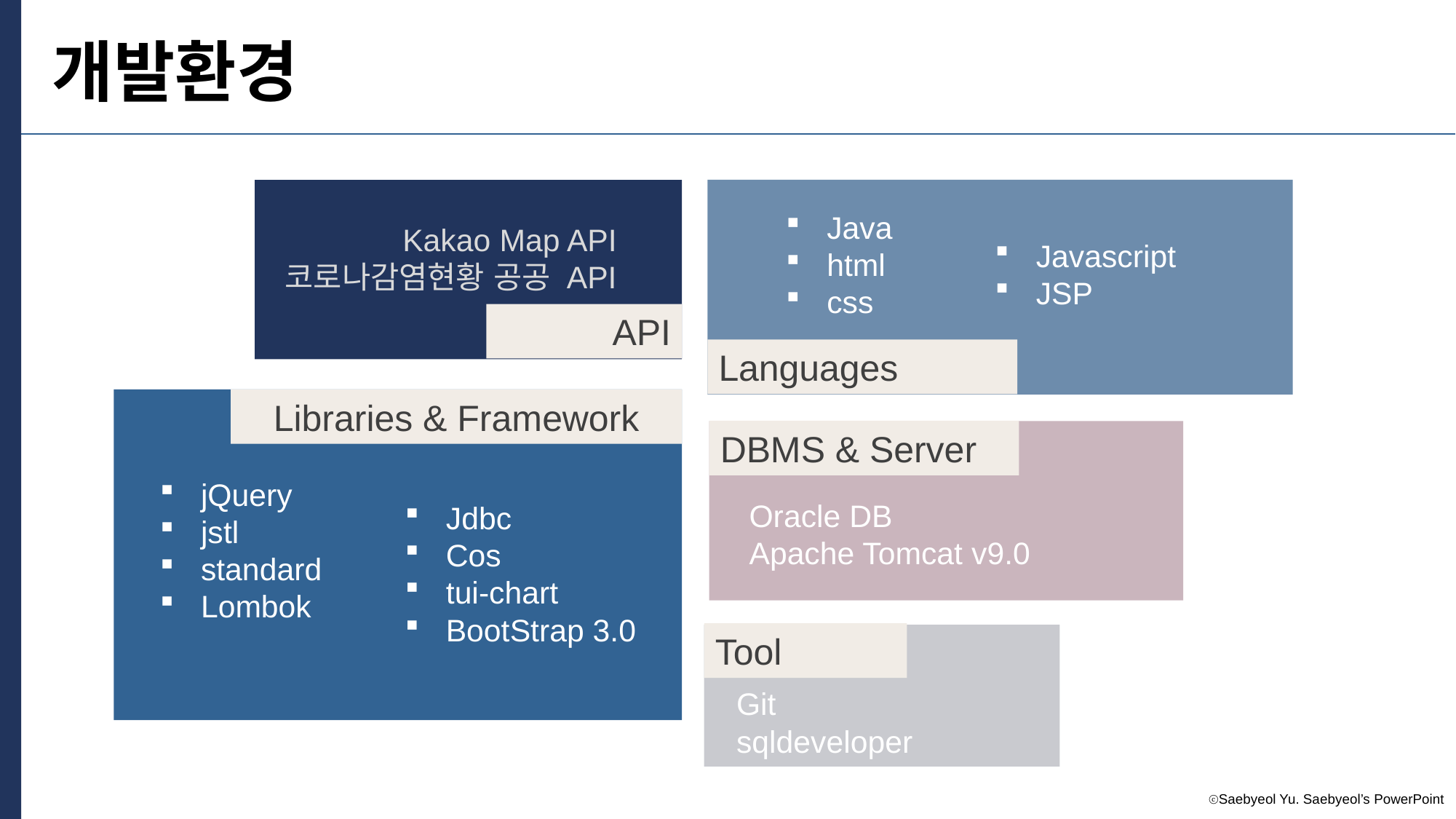

개발환경

Java
html
css
Kakao Map API
코로나감염현황 공공 API
Javascript
JSP
API
Languages

Libraries & Framework
DBMS & Server

jQuery
jstl
standard
Lombok
Jdbc
Cos
tui-chart
BootStrap 3.0
Oracle DB
Apache Tomcat v9.0
Tool

Git
sqldeveloper